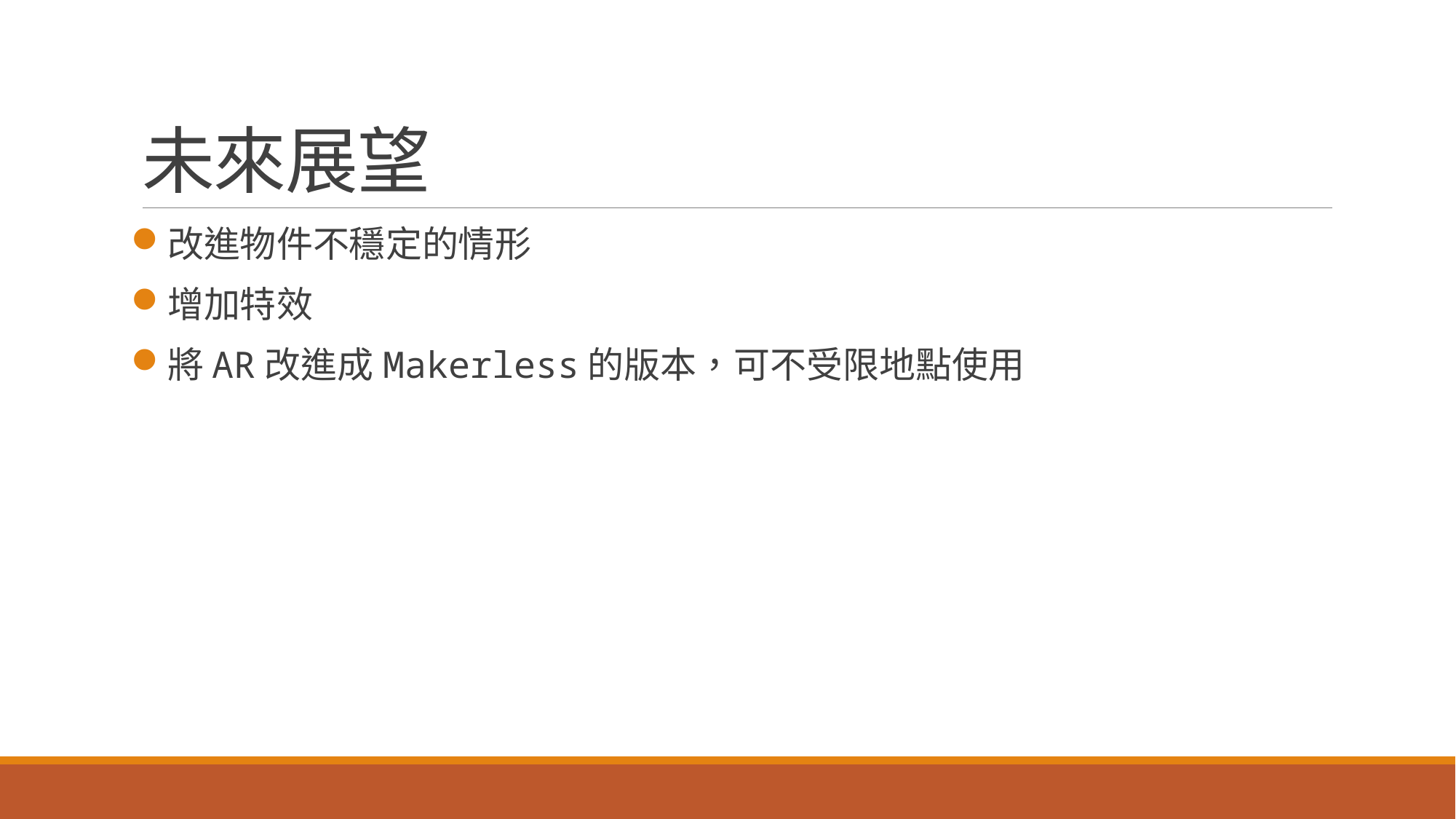

# 未來展望
改進物件不穩定的情形
增加特效
將AR改進成Makerless的版本，可不受限地點使用